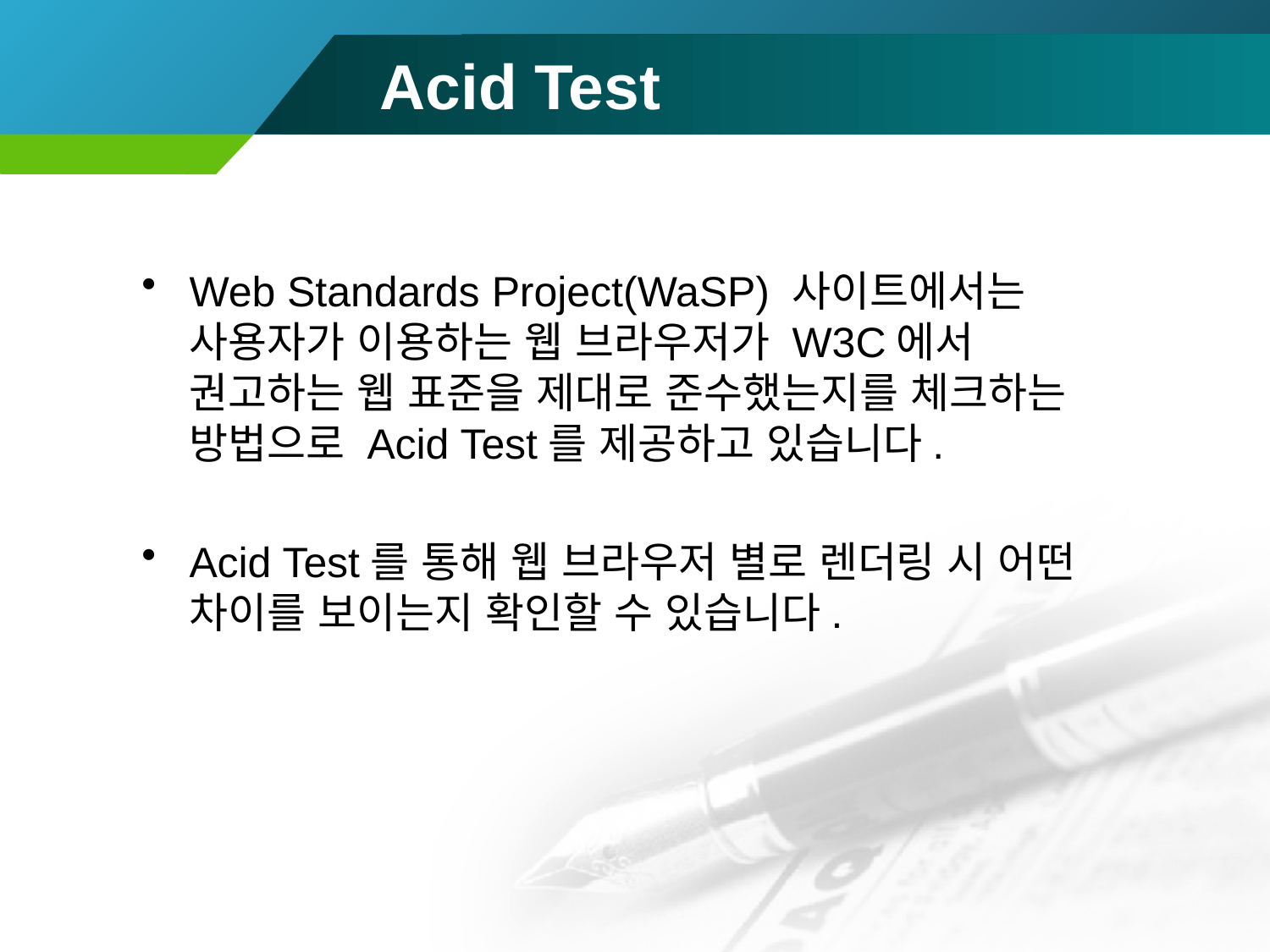

# Acid Test
Web Standards Project(WaSP) 사이트에서는 사용자가 이용하는 웹 브라우저가 W3C에서 권고하는 웹 표준을 제대로 준수했는지를 체크하는 방법으로 Acid Test를 제공하고 있습니다.

Acid Test를 통해 웹 브라우저 별로 렌더링 시 어떤 차이를 보이는지 확인할 수 있습니다.